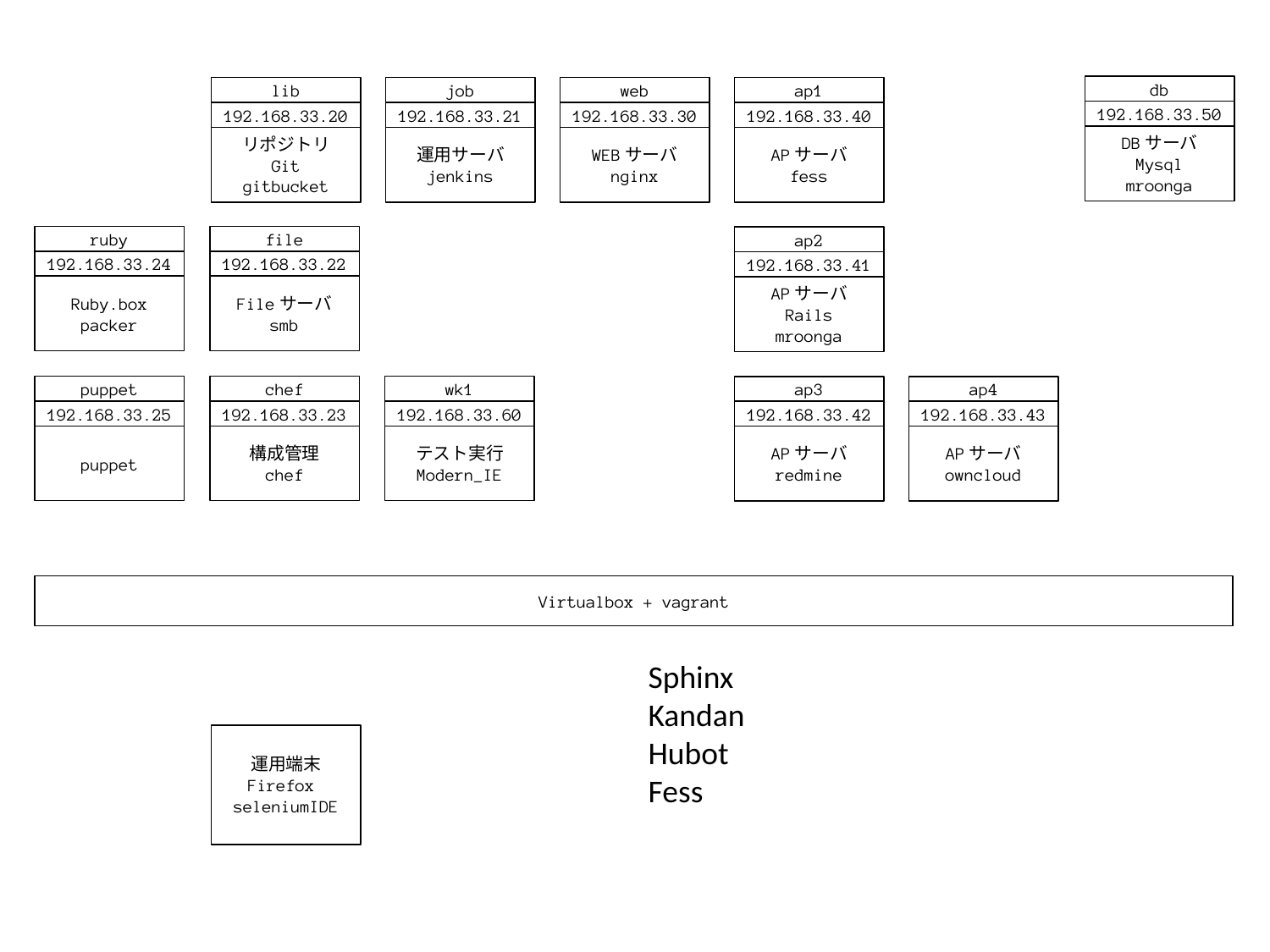

db
lib
job
web
ap1
192.168.33.50
192.168.33.20
192.168.33.21
192.168.33.30
192.168.33.40
DBサーバ
Mysql
mroonga
リポジトリ
Git
gitbucket
運用サーバ
jenkins
WEBサーバ
nginx
APサーバ
fess
ruby
file
ap2
192.168.33.24
192.168.33.22
192.168.33.41
Ruby.box
packer
Fileサーバ
smb
APサーバ
Rails
mroonga
puppet
chef
wk1
ap3
ap4
192.168.33.25
192.168.33.23
192.168.33.60
192.168.33.42
192.168.33.43
puppet
構成管理
chef
テスト実行
Modern_IE
APサーバ
redmine
APサーバ
owncloud
Virtualbox + vagrant
Sphinx
Kandan
Hubot
Fess

運用端末
Firefox
seleniumIDE